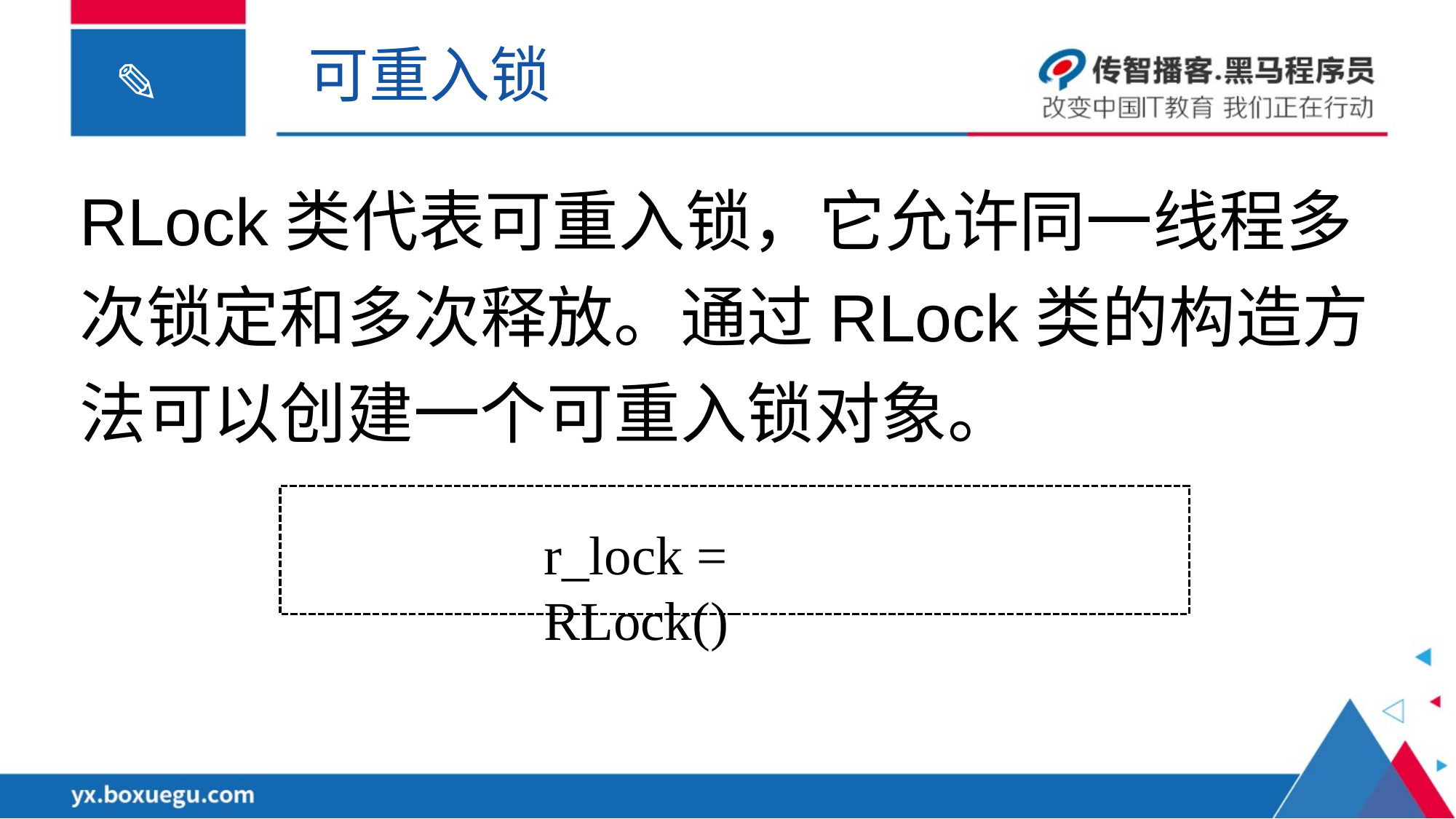

可重入锁
RLock类代表可重入锁，它允许同一线程多次锁定和多次释放。通过RLock类的构造方法可以创建一个可重入锁对象。

r_lock = RLock()